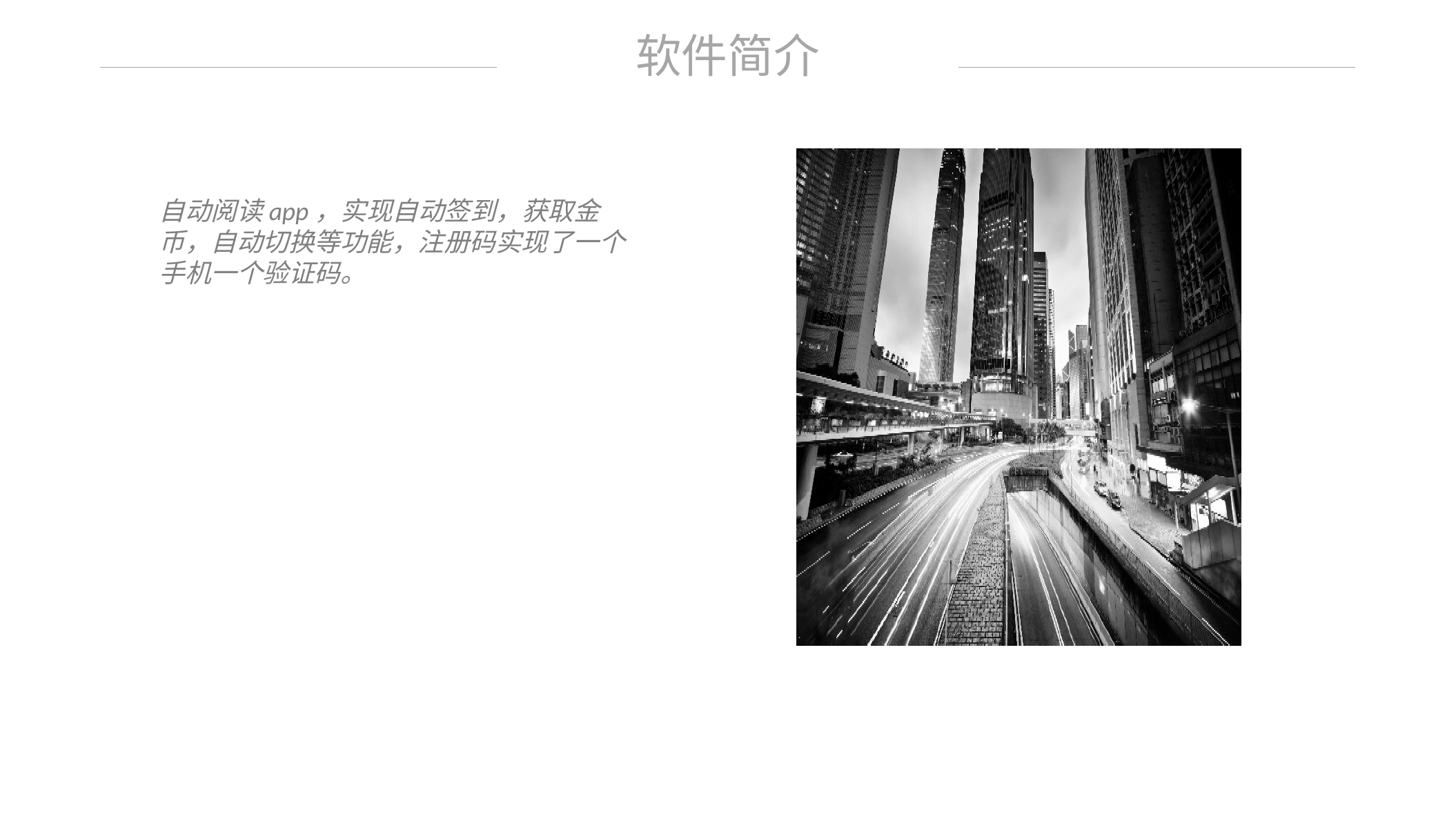

软件简介

自动阅读app，实现自动签到，获取金币，自动切换等功能，注册码实现了一个手机一个验证码。